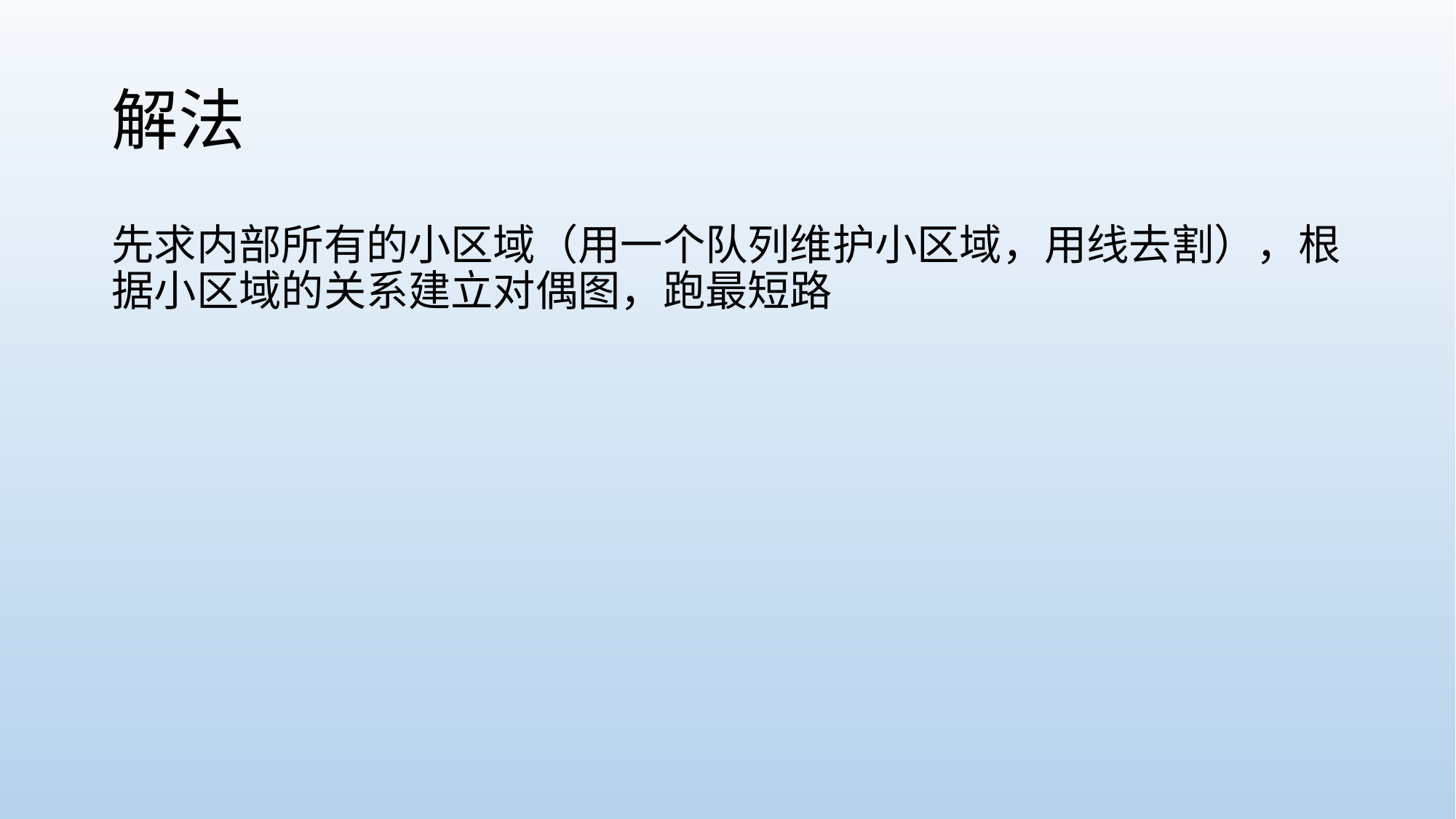

# 解法
先求内部所有的小区域（用一个队列维护小区域，用线去割），根据小区域的关系建立对偶图，跑最短路